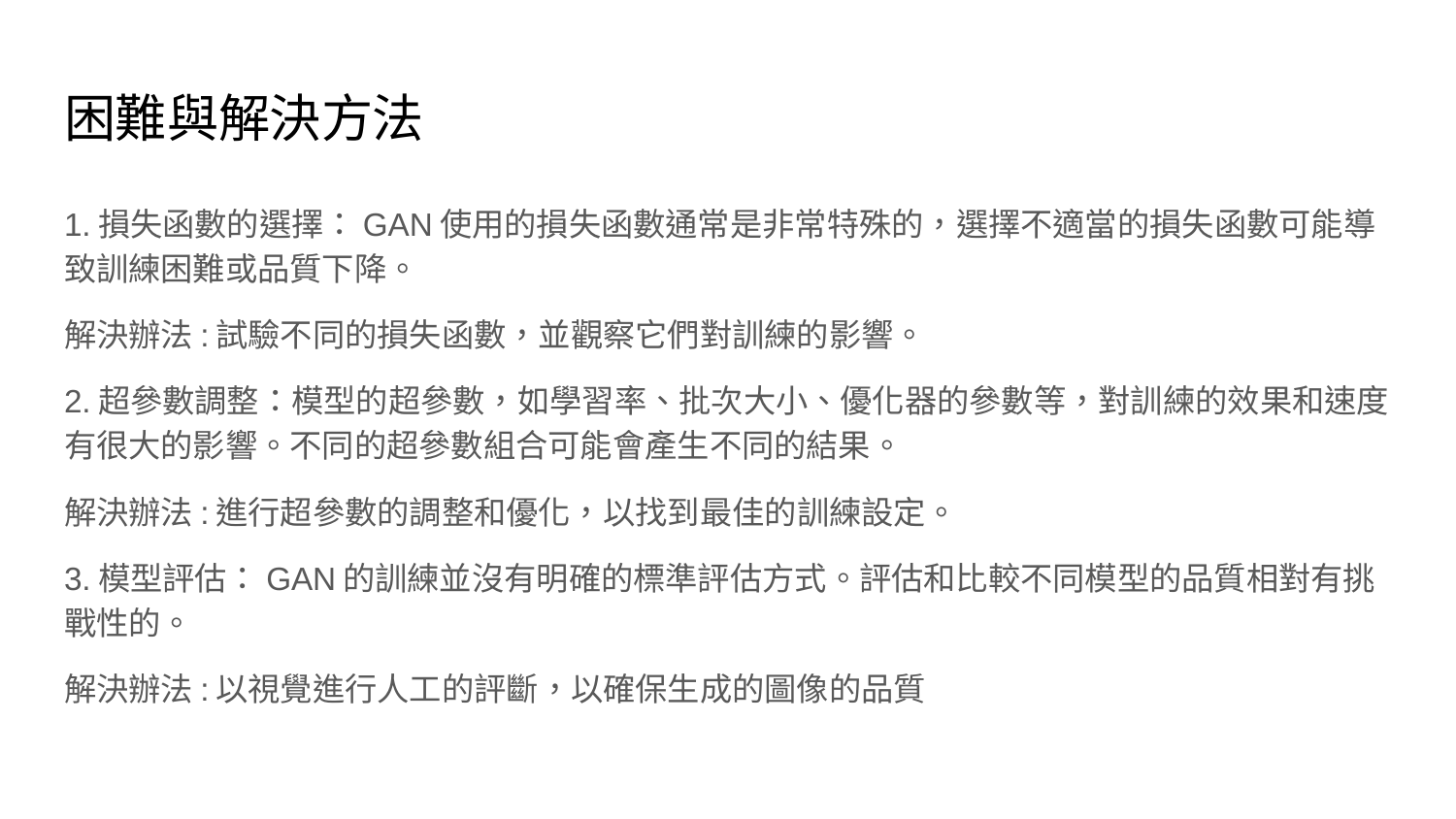

# 困難與解決方法
1.損失函數的選擇：GAN使用的損失函數通常是非常特殊的，選擇不適當的損失函數可能導致訓練困難或品質下降。
解決辦法:試驗不同的損失函數，並觀察它們對訓練的影響。
2.超參數調整：模型的超參數，如學習率、批次大小、優化器的參數等，對訓練的效果和速度有很大的影響。不同的超參數組合可能會產生不同的結果。
解決辦法:進行超參數的調整和優化，以找到最佳的訓練設定。
3.模型評估：GAN的訓練並沒有明確的標準評估方式。評估和比較不同模型的品質相對有挑戰性的。
解決辦法:以視覺進行人工的評斷，以確保生成的圖像的品質